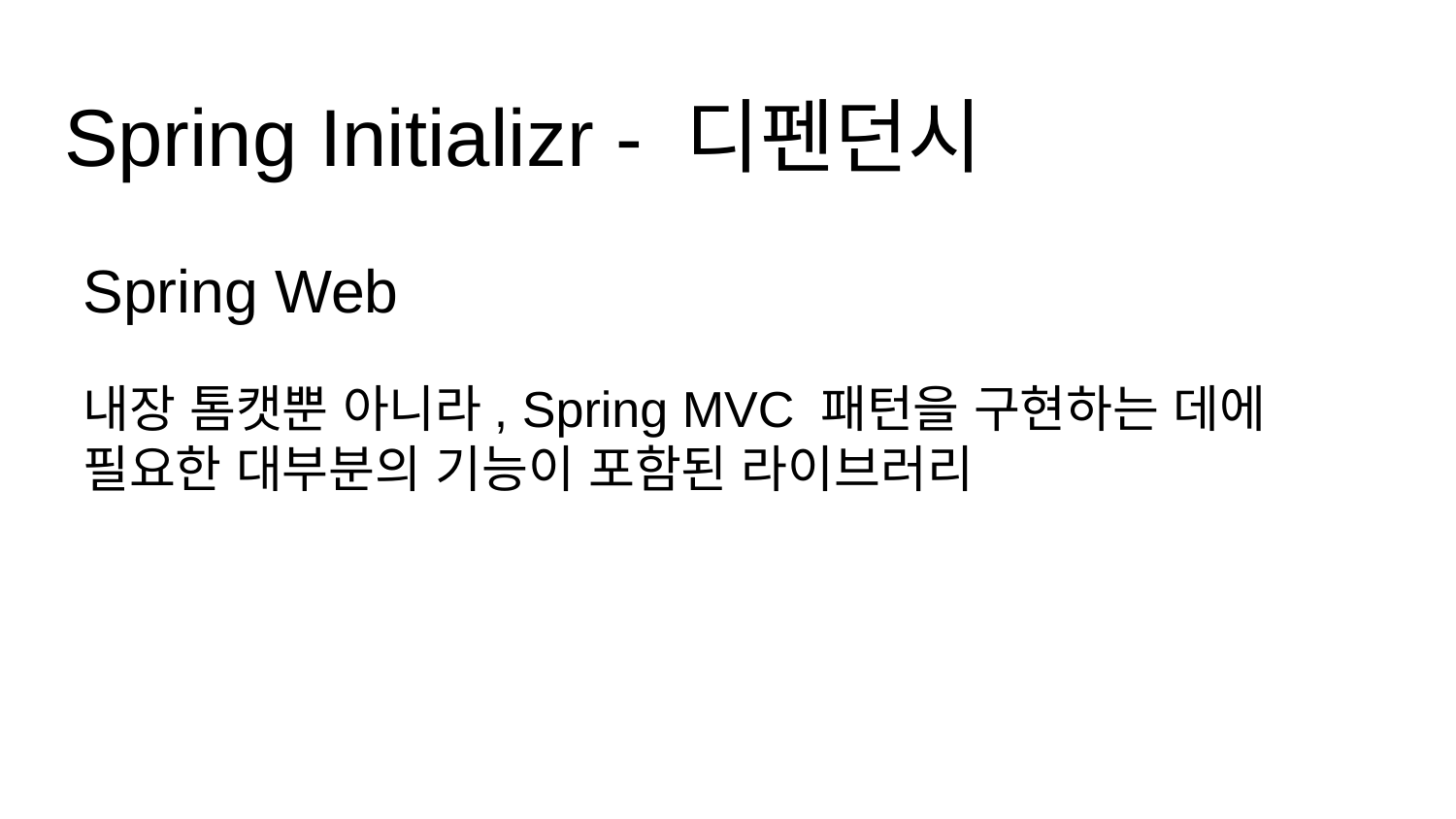

# Spring Initializr - 디펜던시
Spring Web
내장 톰캣뿐 아니라, Spring MVC 패턴을 구현하는 데에 필요한 대부분의 기능이 포함된 라이브러리